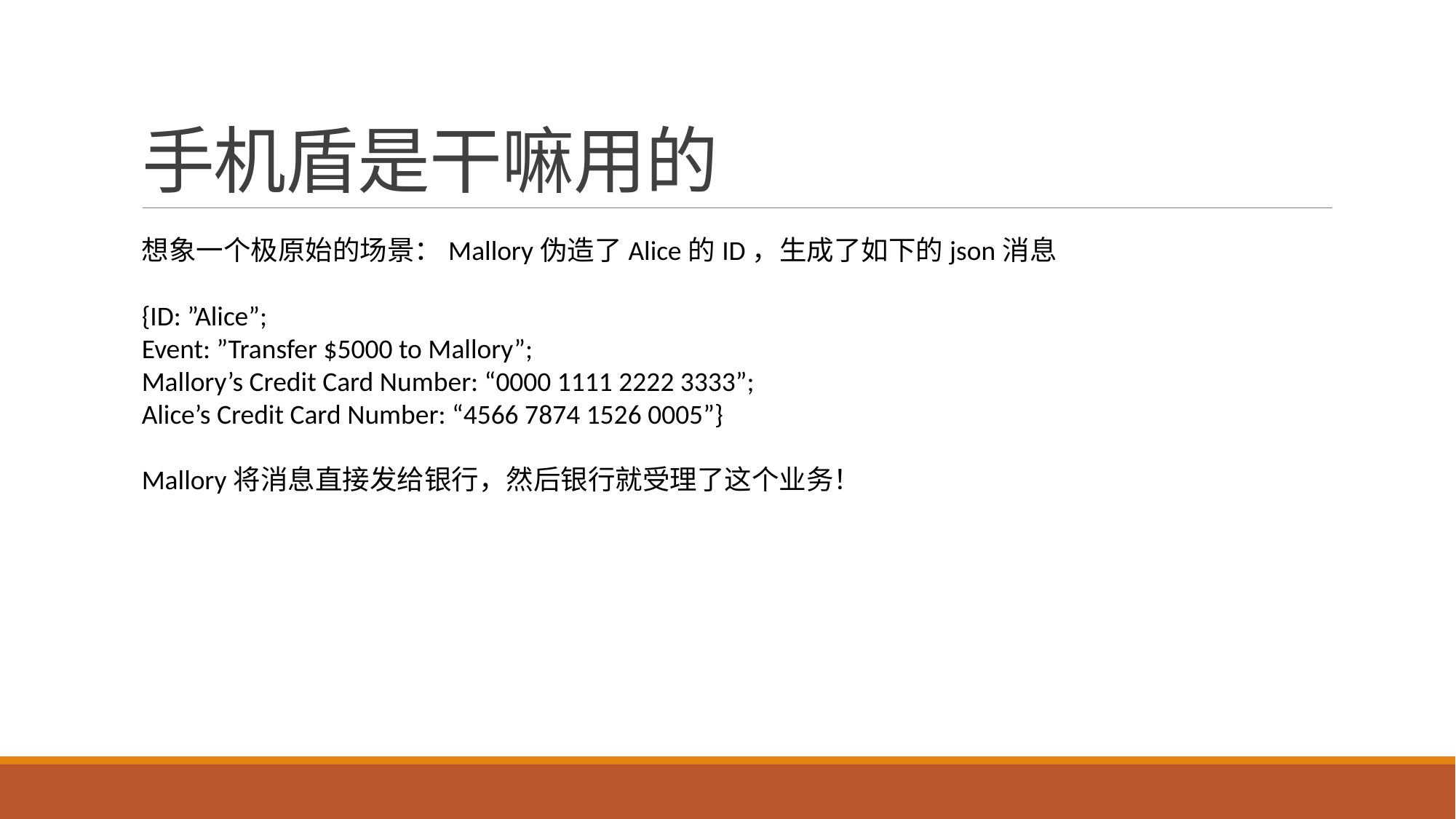

# 手机盾是干嘛用的
想象一个极原始的场景：Mallory伪造了Alice的ID，生成了如下的json消息

{ID: ”Alice”;
Event: ”Transfer $5000 to Mallory”;
Mallory’s Credit Card Number: “0000 1111 2222 3333”;
Alice’s Credit Card Number: “4566 7874 1526 0005”}

Mallory将消息直接发给银行，然后银行就受理了这个业务！